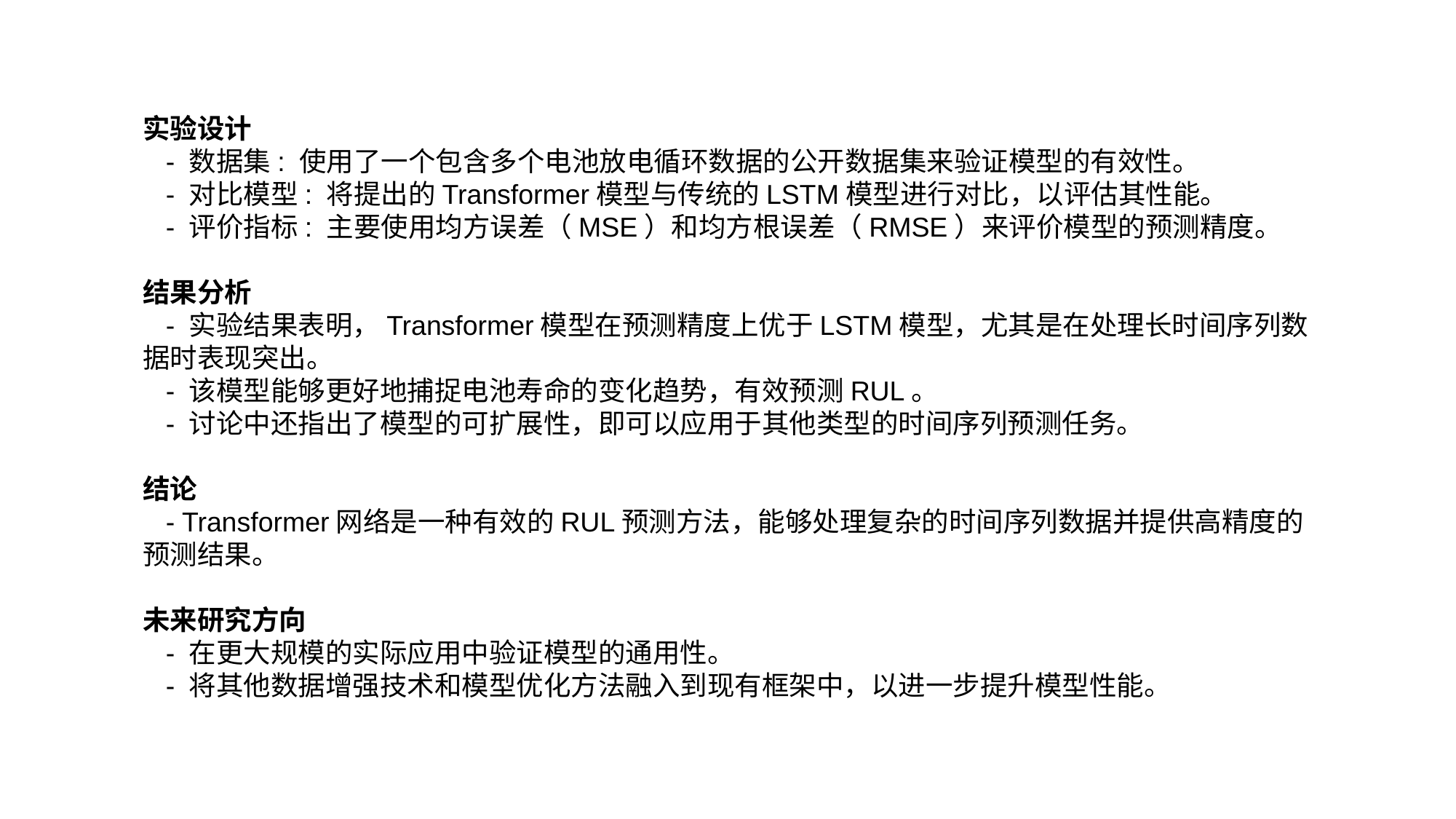

实验设计
   - 数据集: 使用了一个包含多个电池放电循环数据的公开数据集来验证模型的有效性。
   - 对比模型: 将提出的Transformer模型与传统的LSTM模型进行对比，以评估其性能。
   - 评价指标: 主要使用均方误差（MSE）和均方根误差（RMSE）来评价模型的预测精度。

结果分析
   - 实验结果表明，Transformer模型在预测精度上优于LSTM模型，尤其是在处理长时间序列数据时表现突出。
   - 该模型能够更好地捕捉电池寿命的变化趋势，有效预测RUL。
   - 讨论中还指出了模型的可扩展性，即可以应用于其他类型的时间序列预测任务。

结论
   - Transformer网络是一种有效的RUL预测方法，能够处理复杂的时间序列数据并提供高精度的预测结果。

未来研究方向
   - 在更大规模的实际应用中验证模型的通用性。
   - 将其他数据增强技术和模型优化方法融入到现有框架中，以进一步提升模型性能。